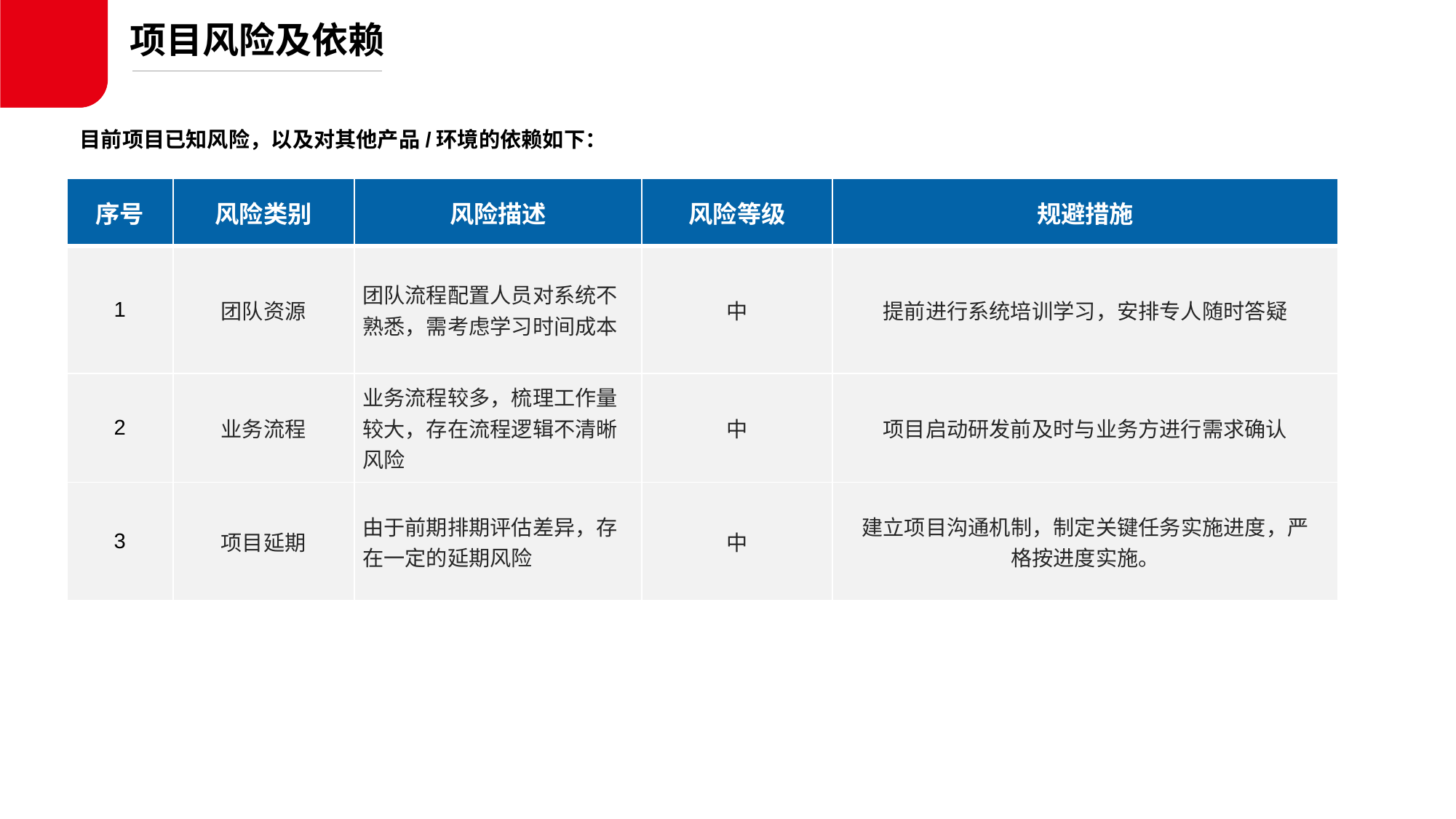

项目风险及依赖
目前项目已知风险，以及对其他产品/环境的依赖如下：
| 序号 | 风险类别 | 风险描述 | 风险等级 | 规避措施 |
| --- | --- | --- | --- | --- |
| 1 | 团队资源 | 团队流程配置人员对系统不熟悉，需考虑学习时间成本 | 中 | 提前进行系统培训学习，安排专人随时答疑 |
| 2 | 业务流程 | 业务流程较多，梳理工作量较大，存在流程逻辑不清晰风险 | 中 | 项目启动研发前及时与业务方进行需求确认 |
| 3 | 项目延期 | 由于前期排期评估差异，存在一定的延期风险 | 中 | 建立项目沟通机制，制定关键任务实施进度，严 格按进度实施。 |